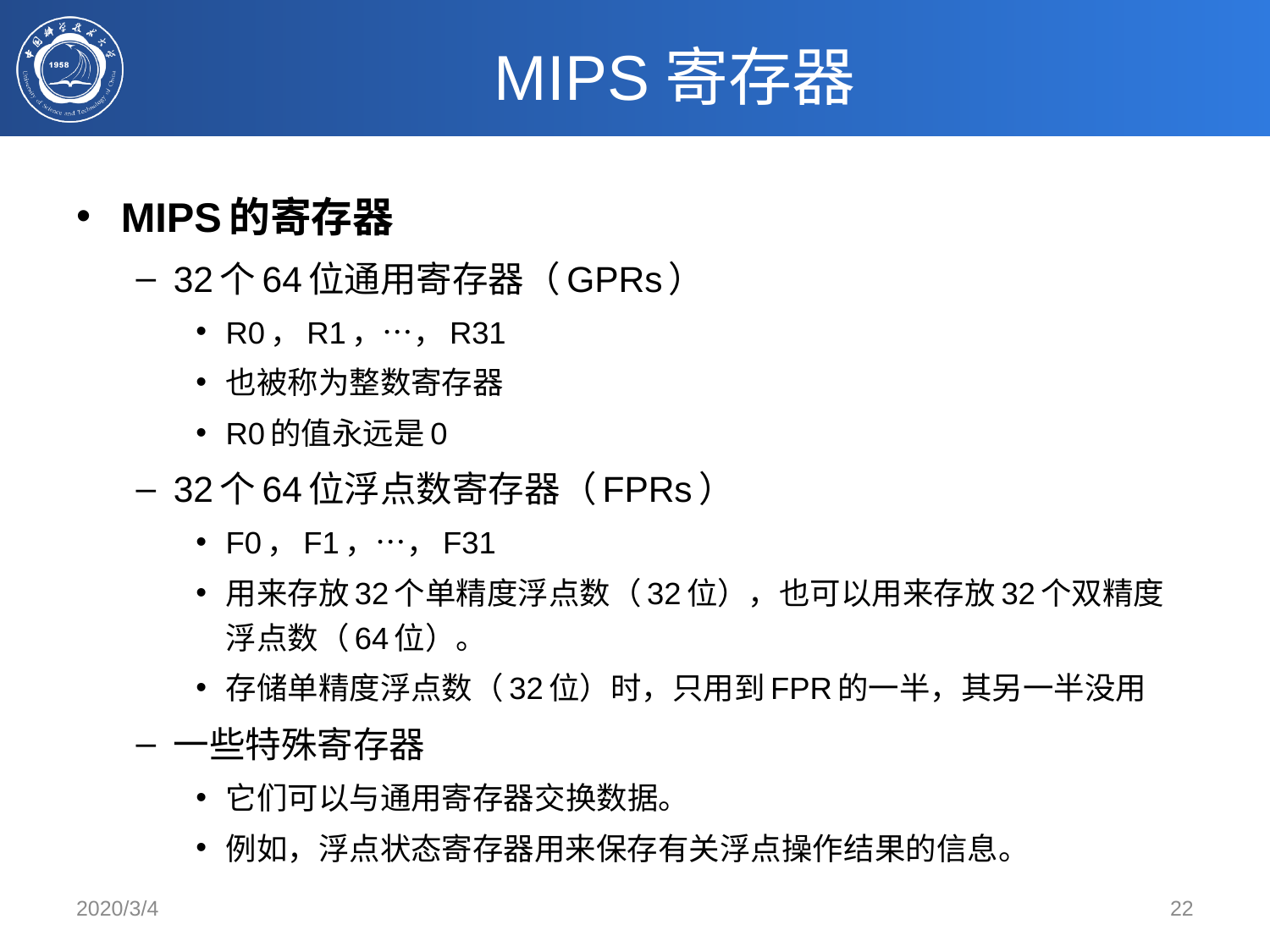

# MIPS寄存器
MIPS的寄存器
32个64位通用寄存器（GPRs）
R0，R1，…，R31
也被称为整数寄存器
R0的值永远是0
32个64位浮点数寄存器（FPRs）
F0，F1，…，F31
用来存放32个单精度浮点数（32位），也可以用来存放32个双精度浮点数（64位）。
存储单精度浮点数（32位）时，只用到FPR的一半，其另一半没用
一些特殊寄存器
它们可以与通用寄存器交换数据。
例如，浮点状态寄存器用来保存有关浮点操作结果的信息。

2020/3/4
22